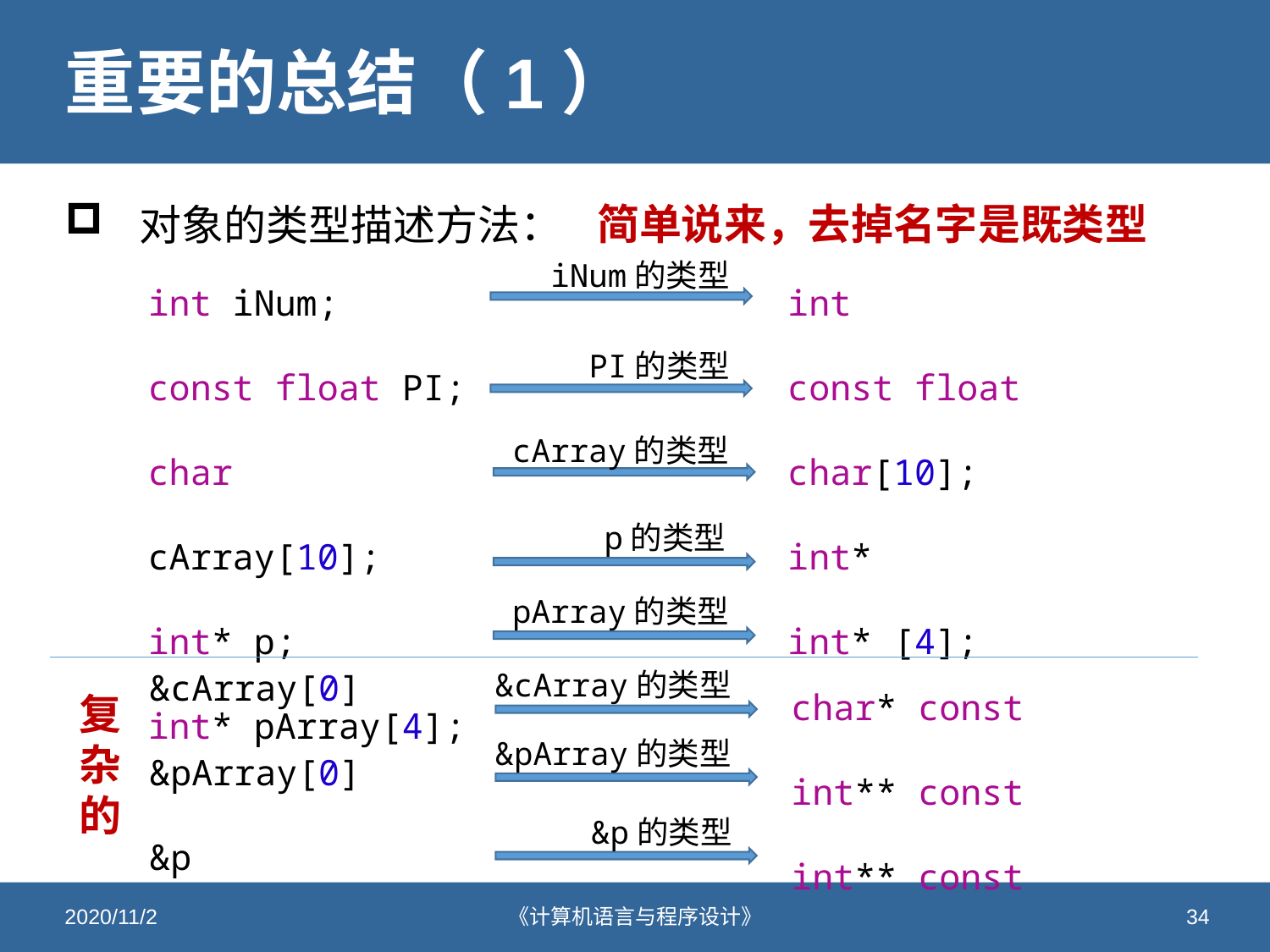

# 重要的总结（1）
对象的类型描述方法：
简单说来，去掉名字是既类型
int iNum;
const float PI;
char cArray[10];
int* p;
int* pArray[4];
int
const float
char[10];
int*
int* [4];
iNum的类型

PI的类型

cArray的类型

p的类型

pArray的类型

char* const
int** const
int** const
&cArray的类型
&cArray[0]

&pArray[0]

&p
复
杂
的

&pArray的类型

&p的类型

2020/11/2
《计算机语言与程序设计》
34